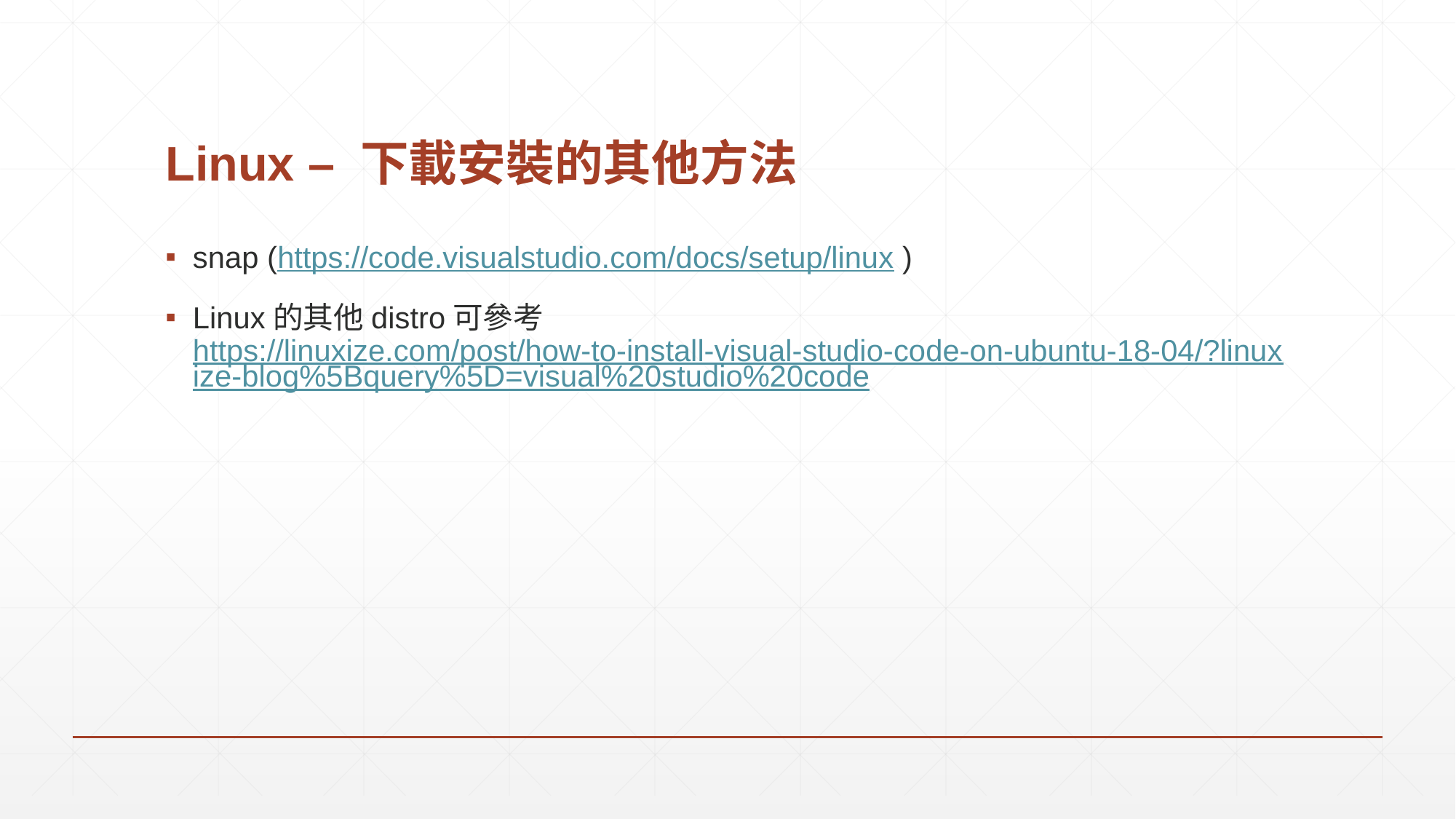

# Linux – 下載安裝的其他方法
snap (https://code.visualstudio.com/docs/setup/linux )
Linux的其他distro可參考 https://linuxize.com/post/how-to-install-visual-studio-code-on-ubuntu-18-04/?linuxize-blog%5Bquery%5D=visual%20studio%20code